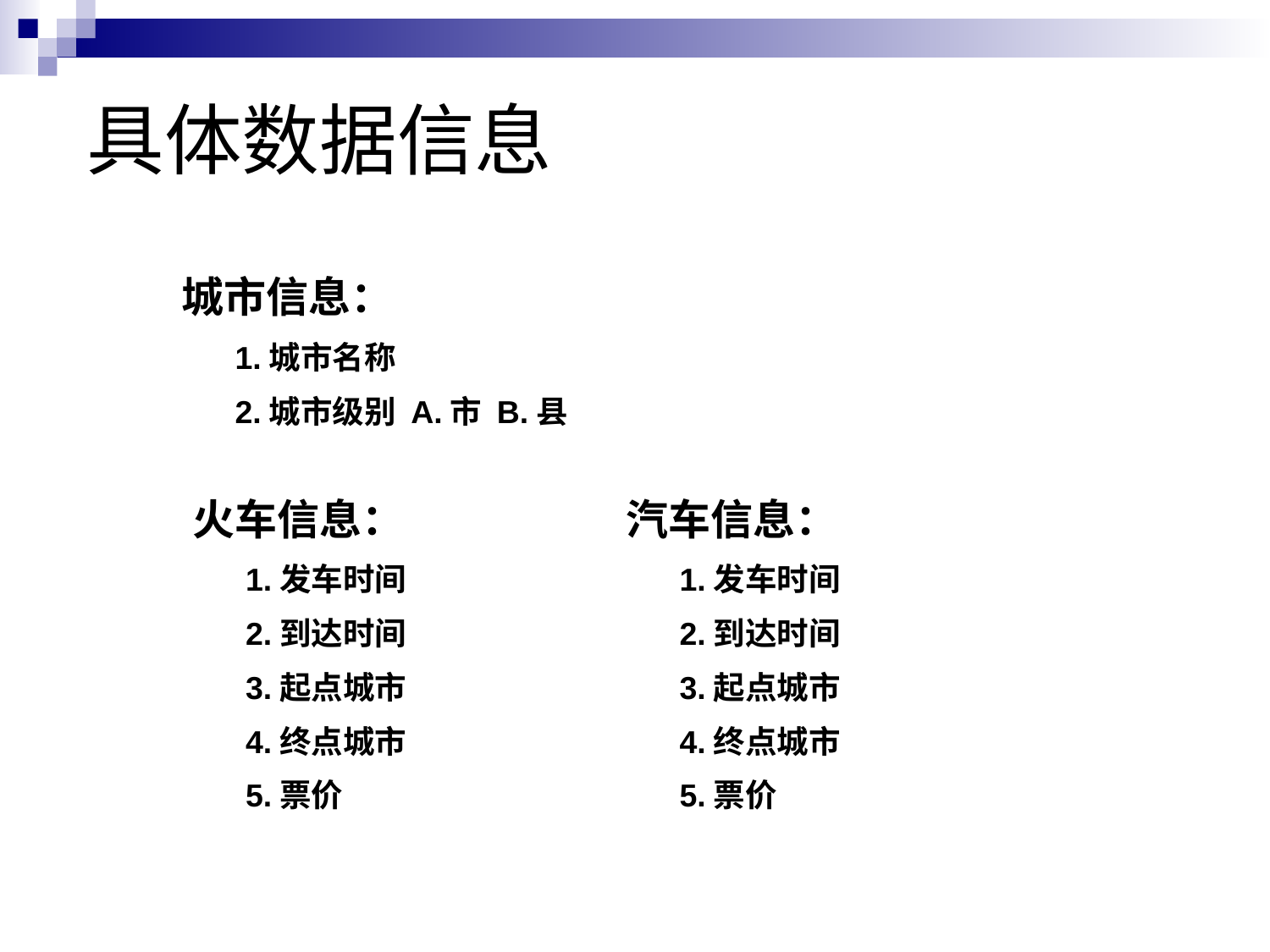

# 具体数据信息
城市信息：
      1.城市名称
      2.城市级别 A.市 B.县
火车信息：
      1.发车时间
      2.到达时间
      3.起点城市
      4.终点城市
      5.票价
汽车信息：
      1.发车时间
      2.到达时间
      3.起点城市
      4.终点城市
      5.票价